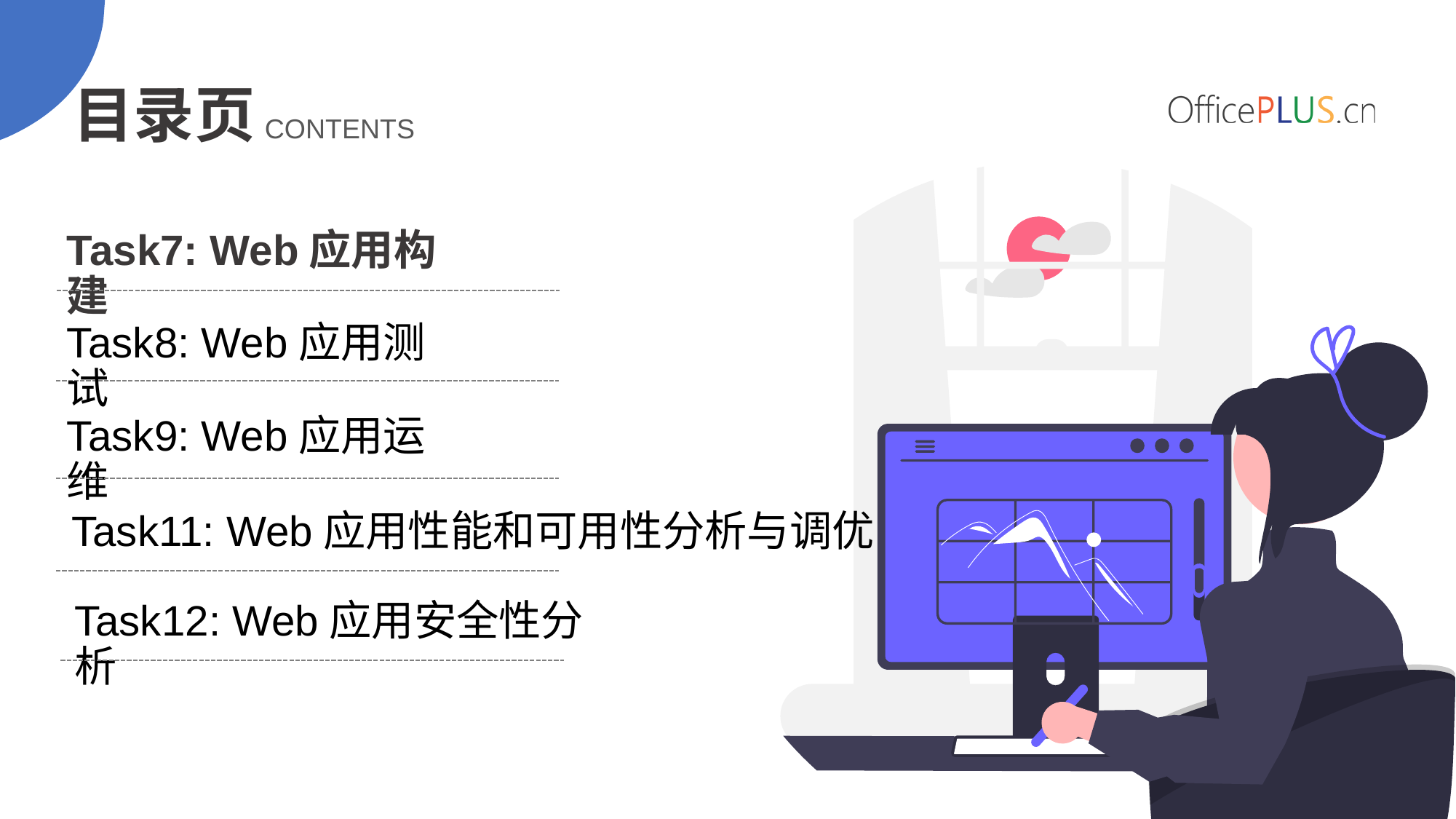

目录页
CONTENTS

Task7: Web应用构建

Task8: Web应用测试

Task9: Web应用运维

Task11: Web应用性能和可用性分析与调优

Task12: Web应用安全性分析